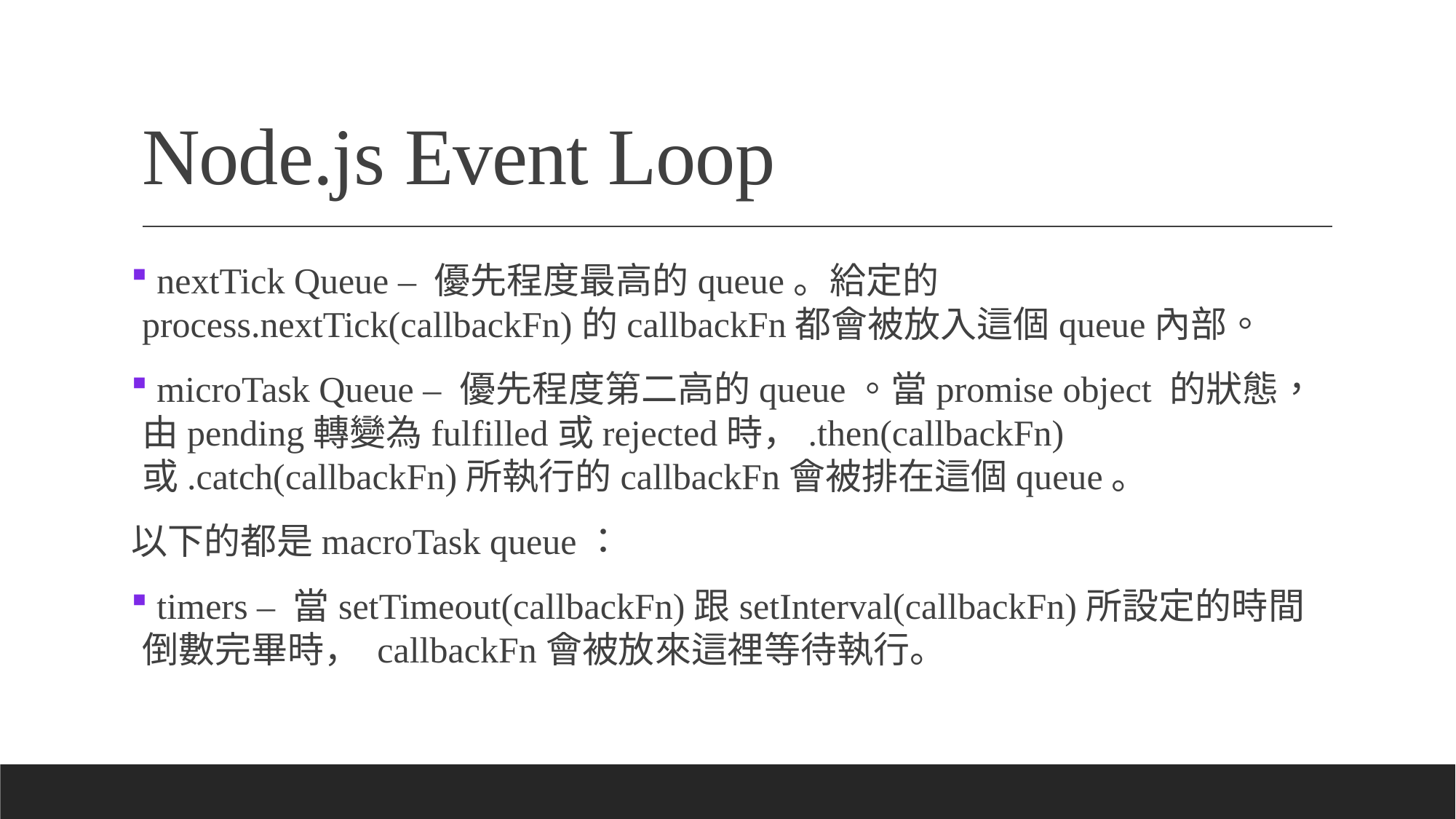

# Node.js Event Loop
 nextTick Queue – 優先程度最高的queue。給定的process.nextTick(callbackFn)的callbackFn都會被放入這個queue內部。
 microTask Queue – 優先程度第二高的queue。當promise object 的狀態，由pending轉變為fulfilled或rejected時，.then(callbackFn)或.catch(callbackFn)所執行的callbackFn會被排在這個queue。
以下的都是macroTask queue：
 timers – 當setTimeout(callbackFn)跟setInterval(callbackFn)所設定的時間倒數完畢時， callbackFn會被放來這裡等待執行。